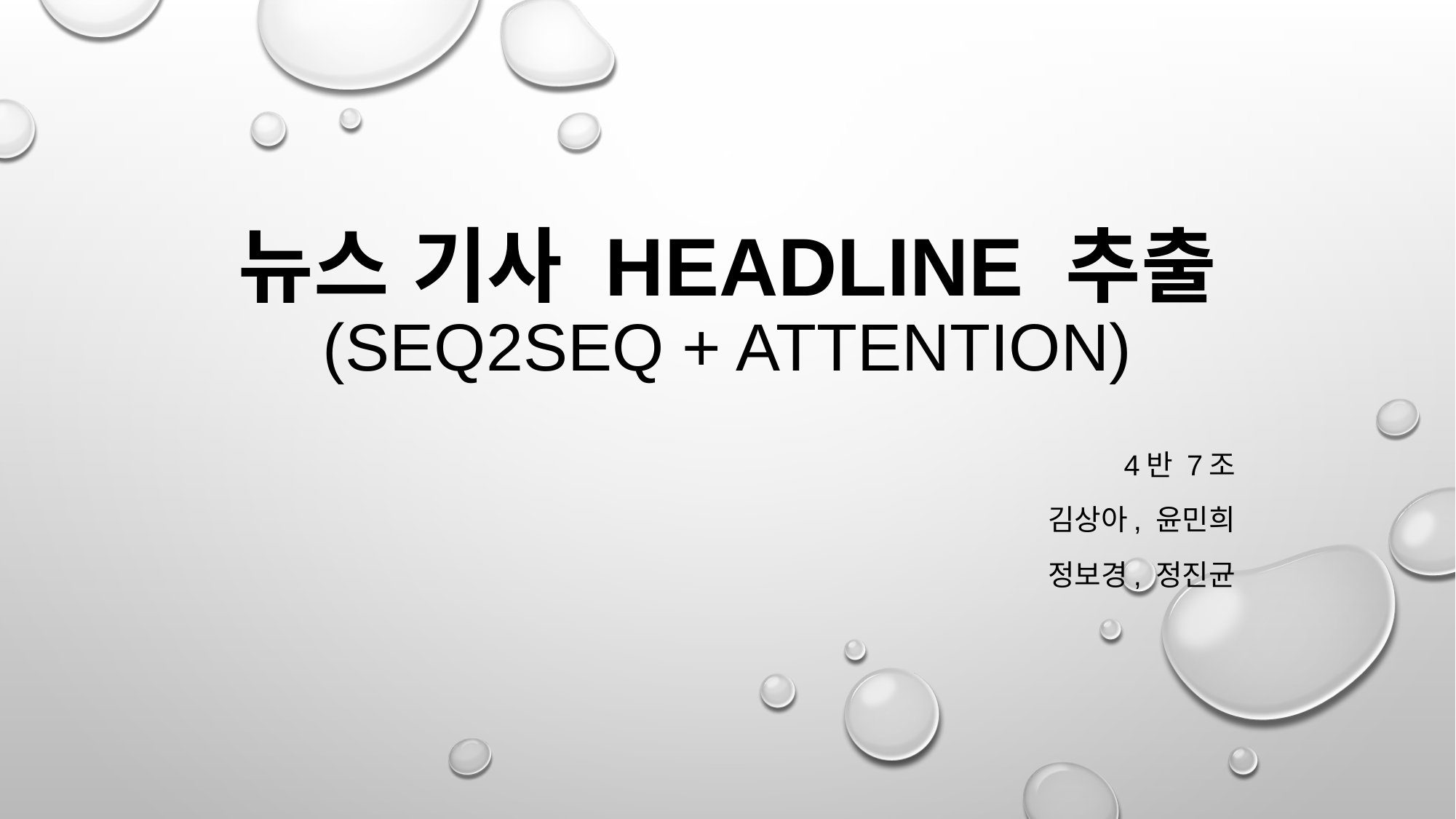

# 뉴스 기사 headline 추출 (seq2seq + attention)
4반 7조
김상아, 윤민희
정보경, 정진균